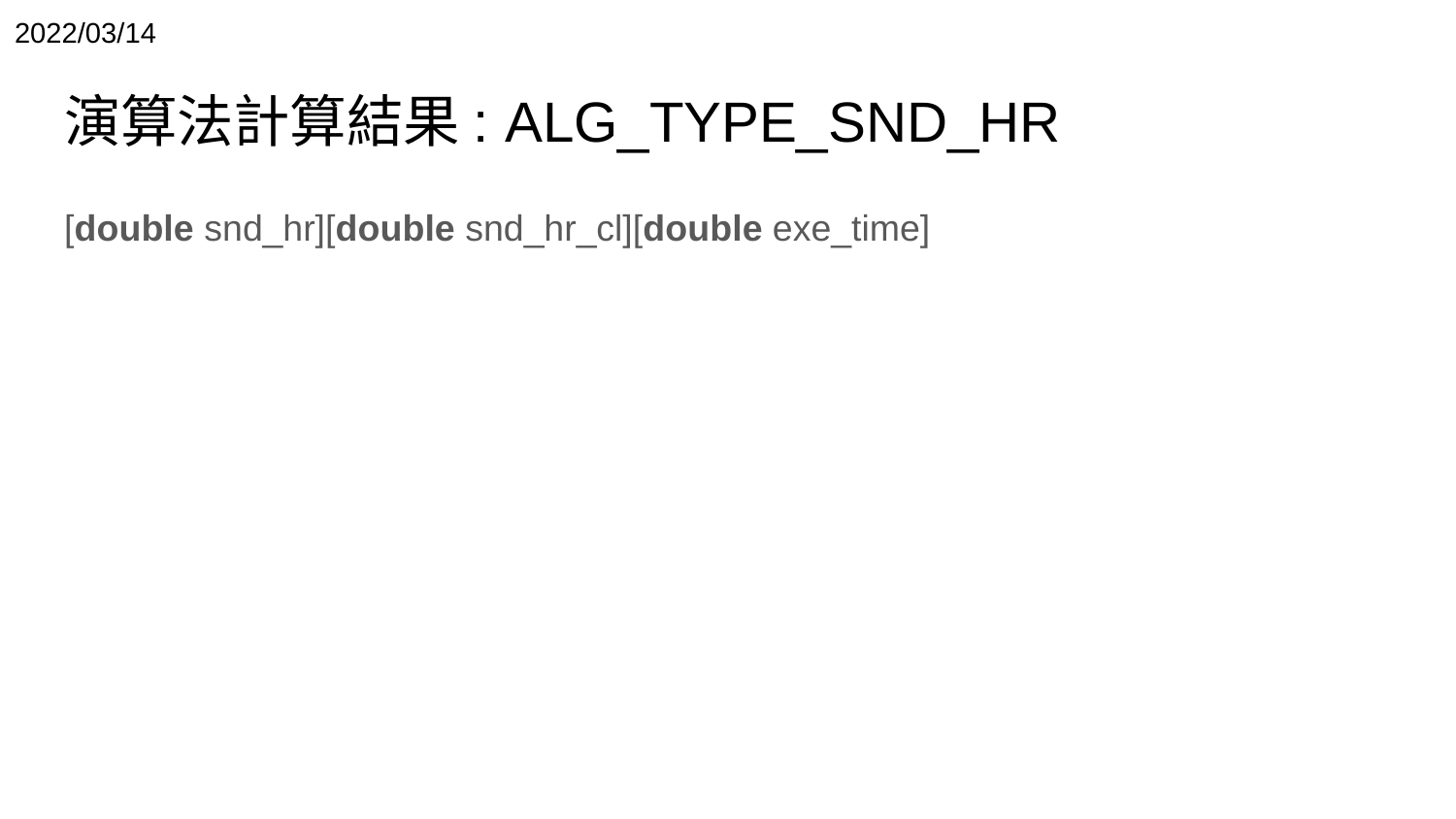

2022/03/14
# 演算法計算結果: ALG_TYPE_SND_HR
[double snd_hr][double snd_hr_cl][double exe_time]